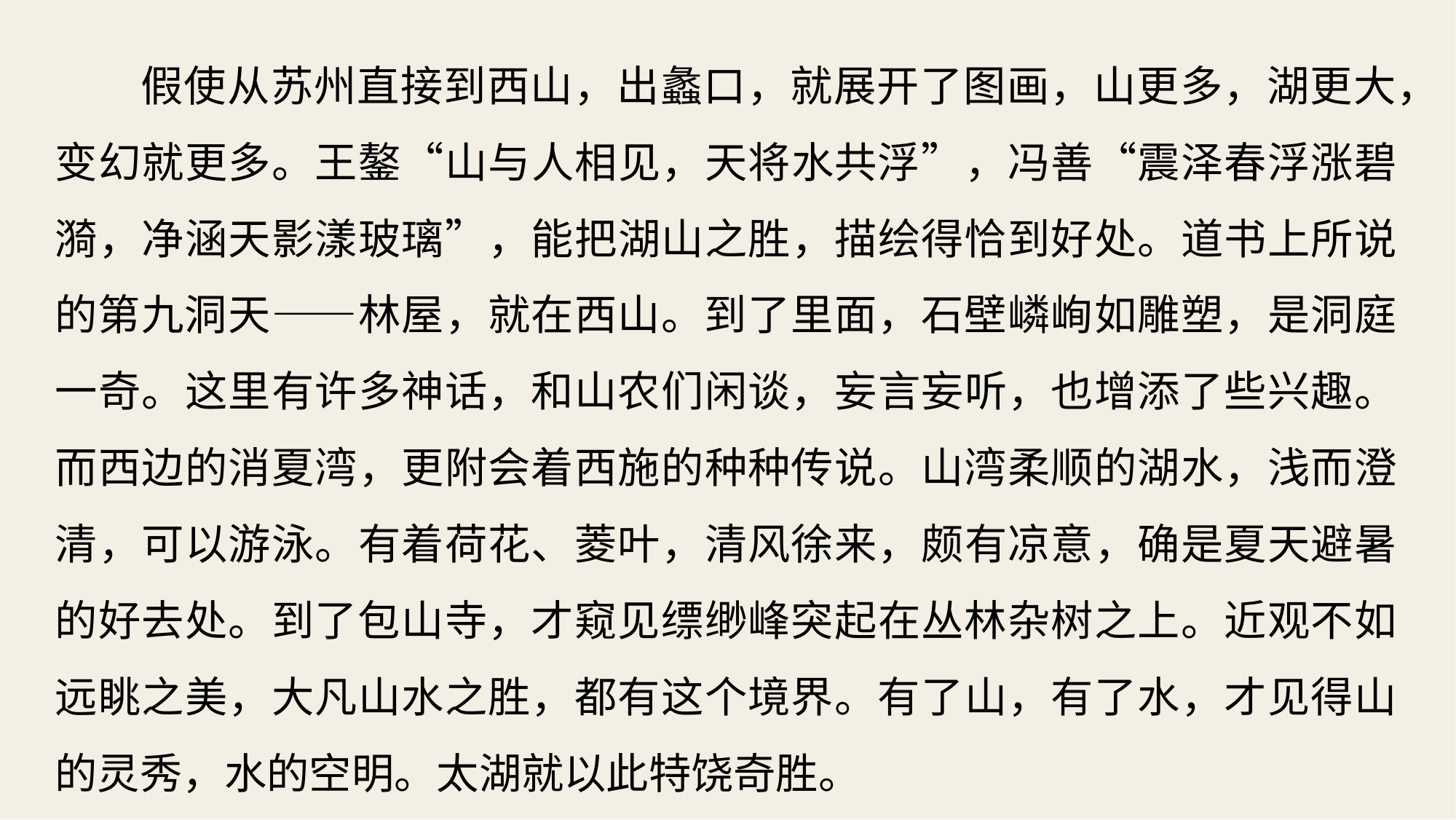

假使从苏州直接到西山，出蠡口，就展开了图画，山更多，湖更大，变幻就更多。王鏊“山与人相见，天将水共浮”，冯善“震泽春浮涨碧漪，净涵天影漾玻璃”，能把湖山之胜，描绘得恰到好处。道书上所说的第九洞天——林屋，就在西山。到了里面，石壁嶙峋如雕塑，是洞庭一奇。这里有许多神话，和山农们闲谈，妄言妄听，也增添了些兴趣。而西边的消夏湾，更附会着西施的种种传说。山湾柔顺的湖水，浅而澄清，可以游泳。有着荷花、菱叶，清风徐来，颇有凉意，确是夏天避暑的好去处。到了包山寺，才窥见缥缈峰突起在丛林杂树之上。近观不如远眺之美，大凡山水之胜，都有这个境界。有了山，有了水，才见得山的灵秀，水的空明。太湖就以此特饶奇胜。